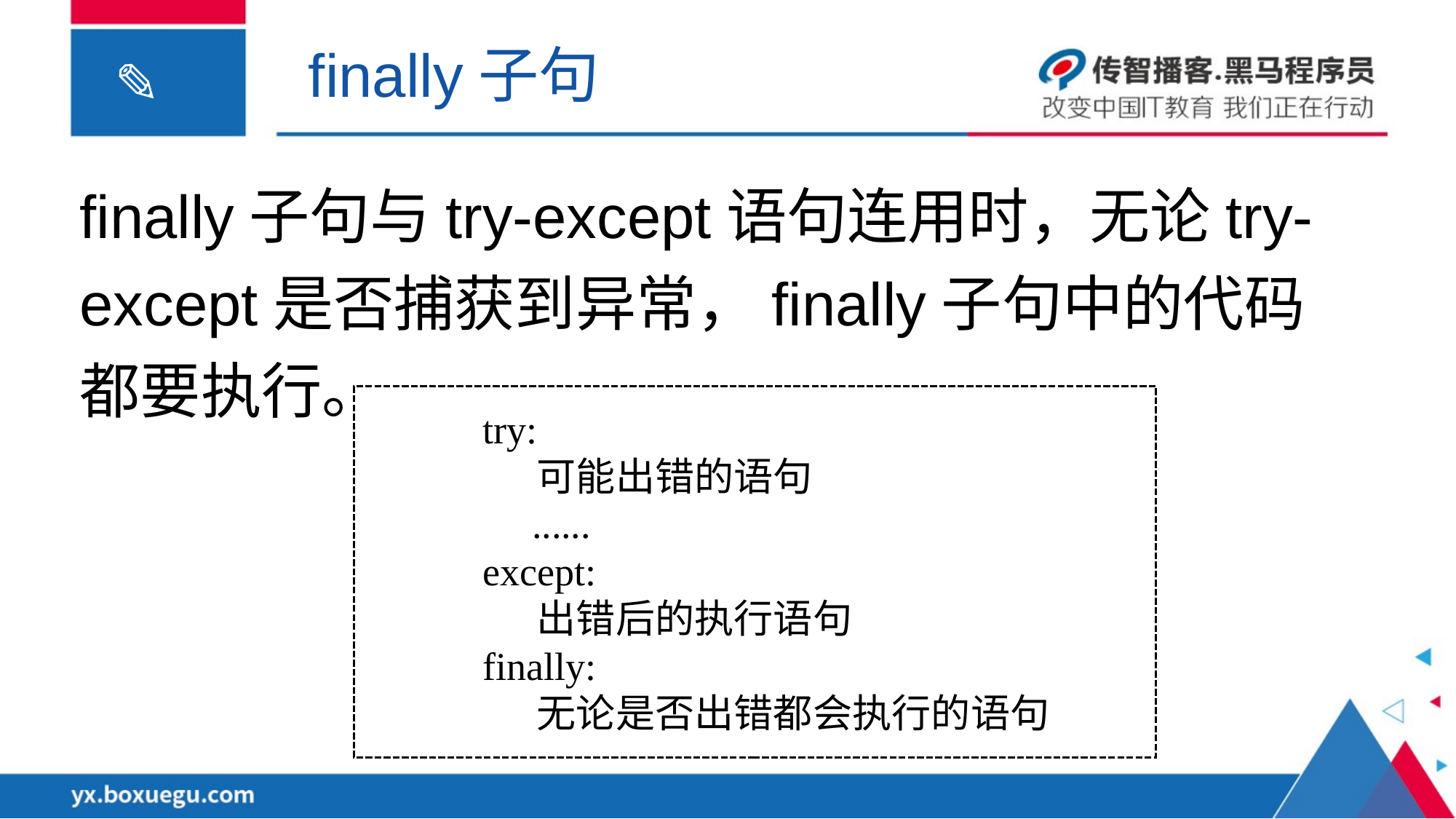

finally子句
finally子句与try-except语句连用时，无论try-except是否捕获到异常，finally子句中的代码都要执行。

try:
     可能出错的语句
     ......
except:
     出错后的执行语句
finally:
     无论是否出错都会执行的语句